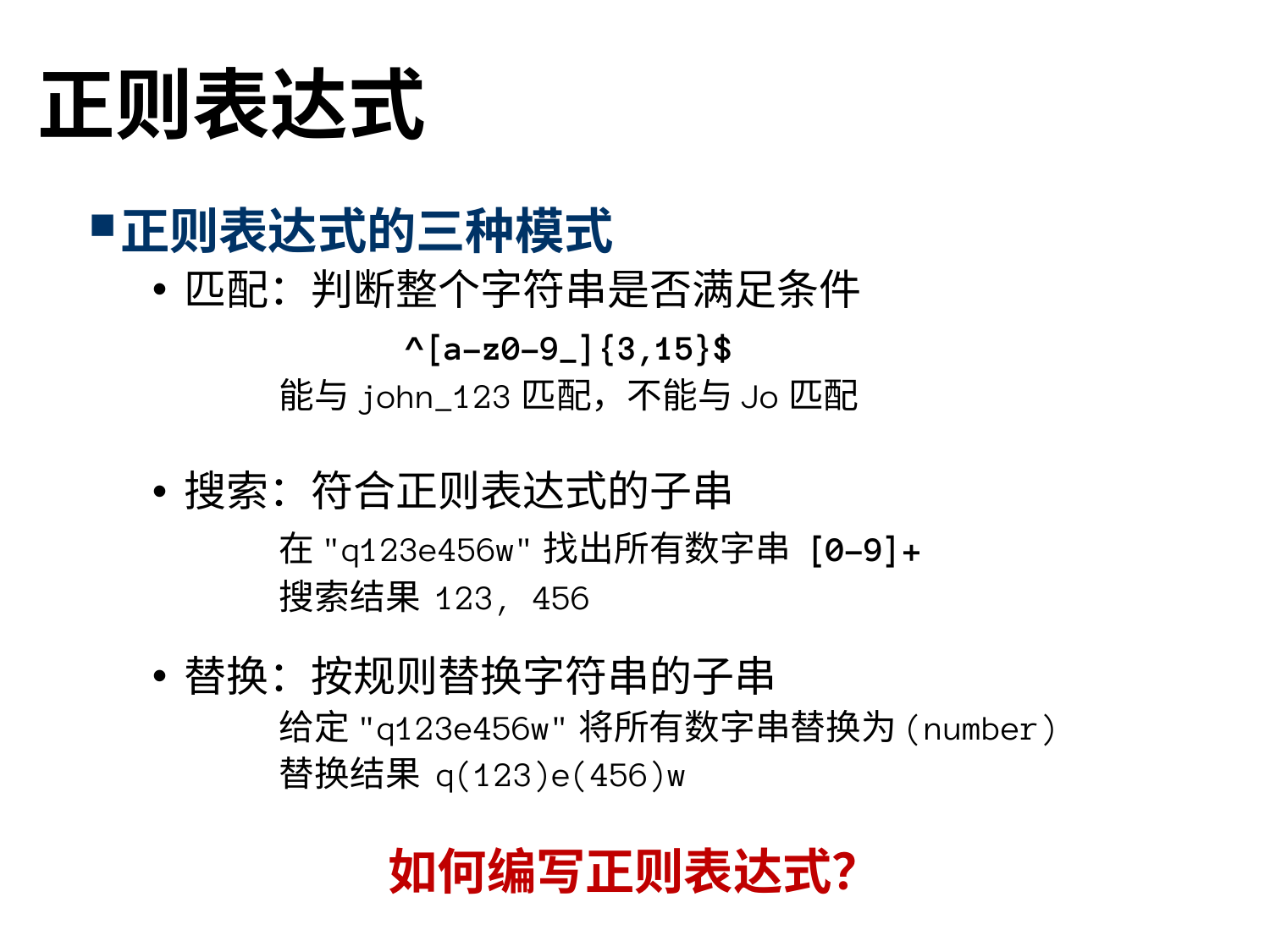

# 正则表达式
正则表达式的三种模式
匹配：判断整个字符串是否满足条件
		^[a-z0-9_]{3,15}$
	能与john_123匹配，不能与Jo匹配

搜索：符合正则表达式的子串
	在"q123e456w"找出所有数字串 [0-9]+
	搜索结果 123, 456

替换：按规则替换字符串的子串
	给定"q123e456w"将所有数字串替换为(number)
	替换结果 q(123)e(456)w

如何编写正则表达式？